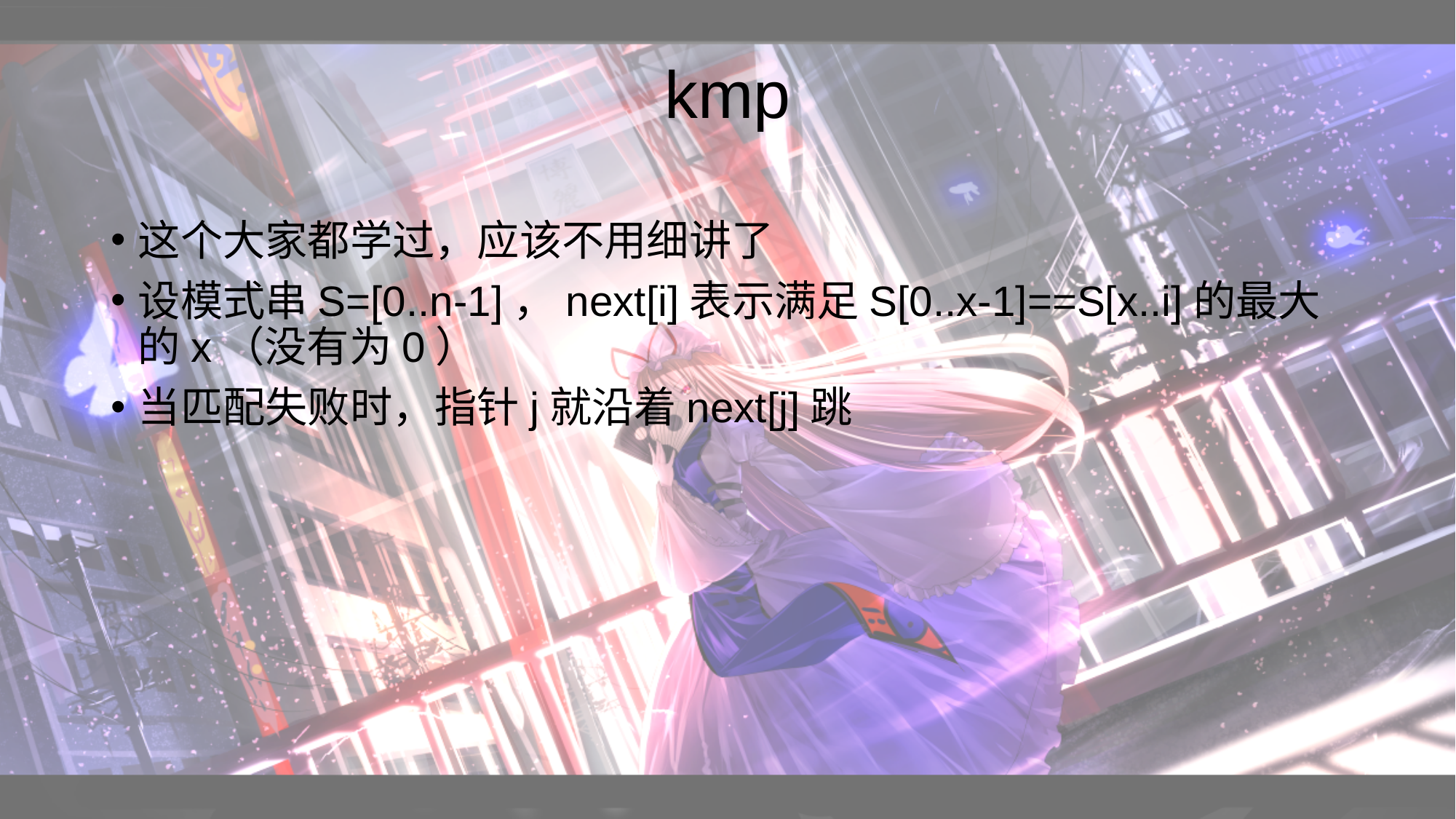

# kmp
这个大家都学过，应该不用细讲了
设模式串S=[0..n-1]，next[i]表示满足S[0..x-1]==S[x..i]的最大的x（没有为0）
当匹配失败时，指针j就沿着next[j]跳